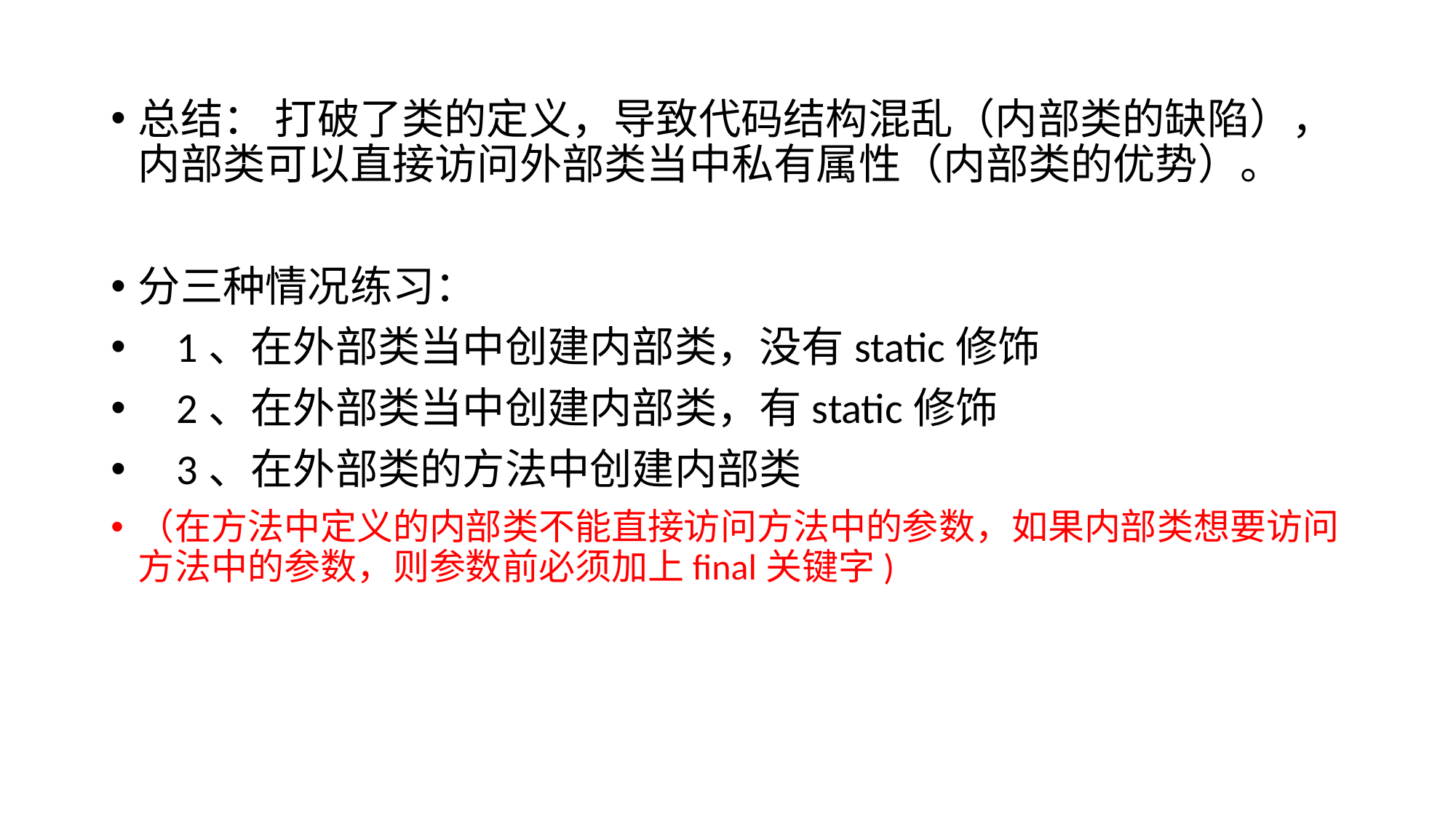

总结： 打破了类的定义，导致代码结构混乱（内部类的缺陷），内部类可以直接访问外部类当中私有属性（内部类的优势）。

分三种情况练习：
    1、在外部类当中创建内部类，没有static修饰
    2、在外部类当中创建内部类，有static修饰
    3、在外部类的方法中创建内部类
（在方法中定义的内部类不能直接访问方法中的参数，如果内部类想要访问方法中的参数，则参数前必须加上final关键字)